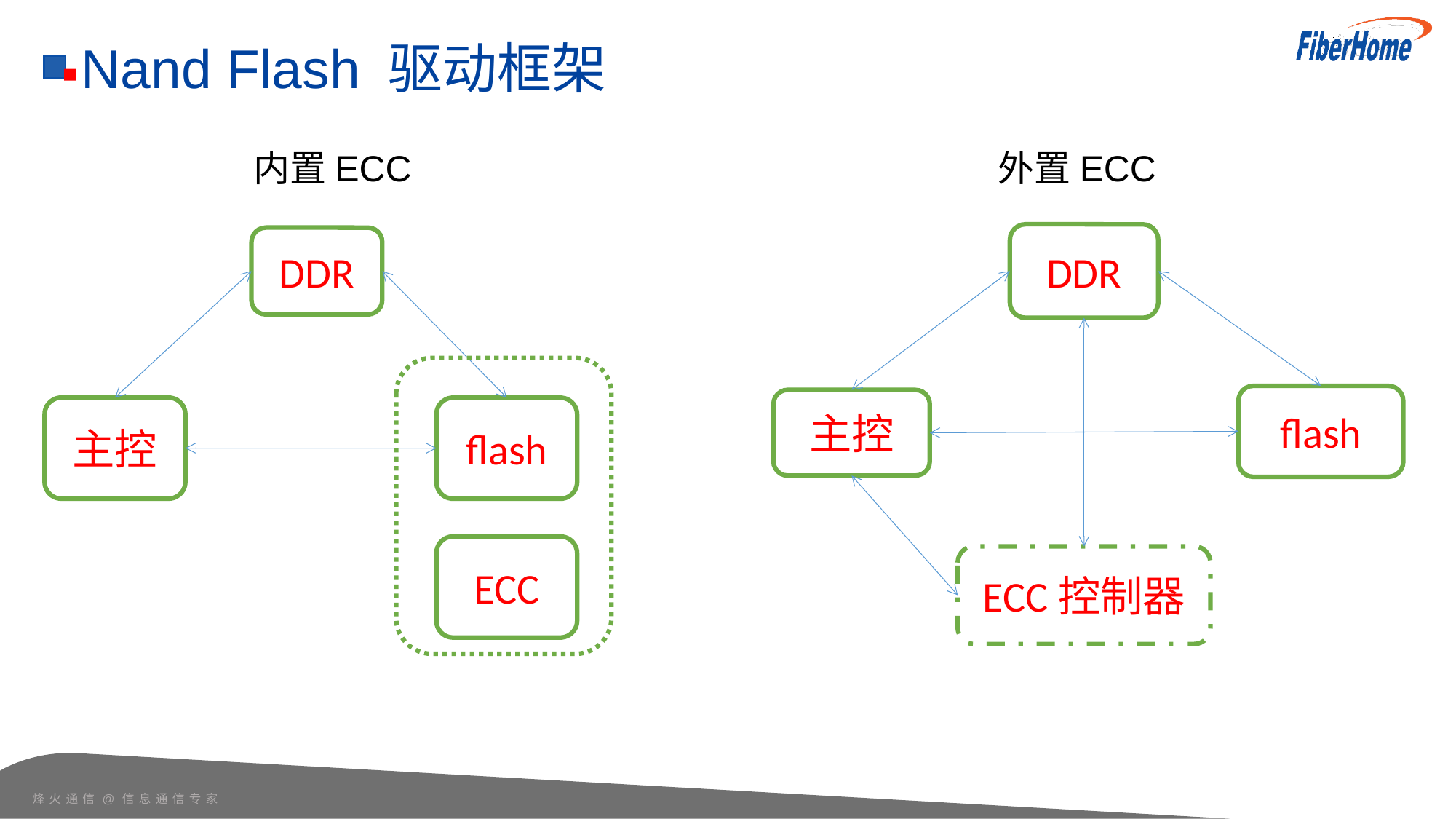

Nand Flash 驱动框架
内置ECC
外置ECC
DDR
DDR

flash
主控
主控
flash
ECC
ECC控制器